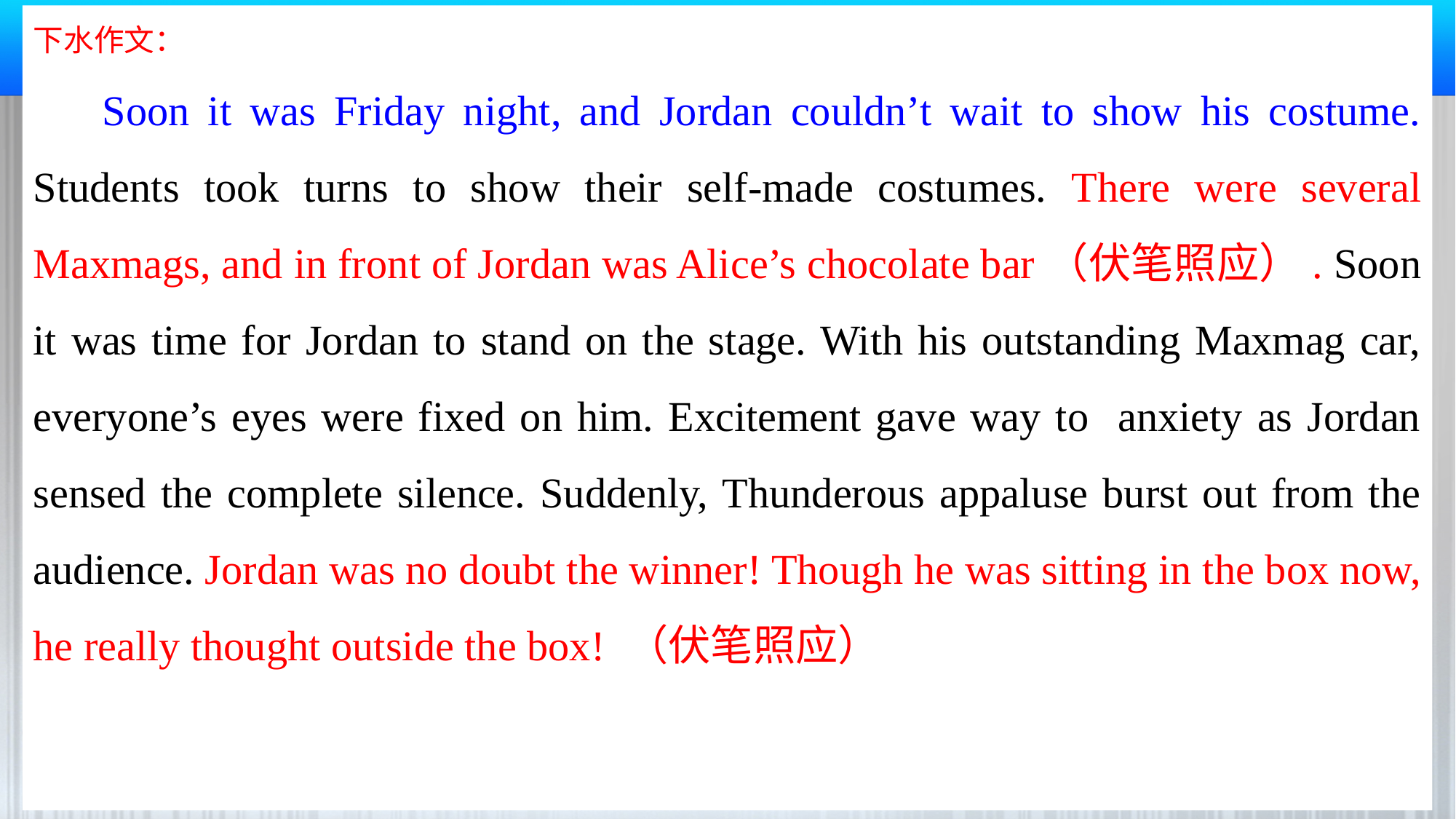

下水作文：
    Soon it was Friday night, and Jordan couldn’t wait to show his costume. Students took turns to show their self-made costumes. There were several Maxmags, and in front of Jordan was Alice’s chocolate bar（伏笔照应）. Soon it was time for Jordan to stand on the stage. With his outstanding Maxmag car, everyone’s eyes were fixed on him. Excitement gave way to  anxiety as Jordan sensed the complete silence. Suddenly, Thunderous appaluse burst out from the audience. Jordan was no doubt the winner! Though he was sitting in the box now, he really thought outside the box! （伏笔照应）